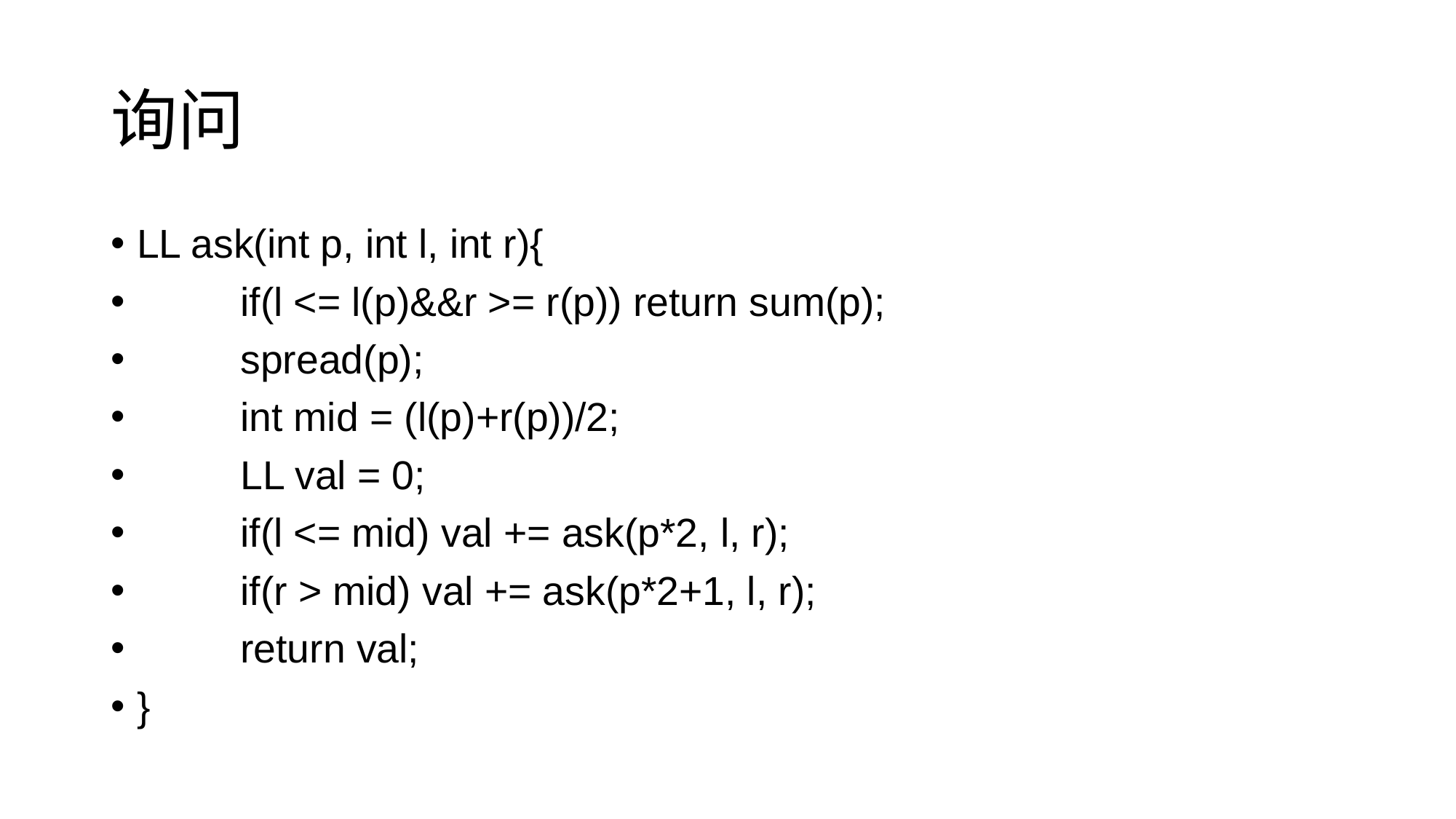

# 询问
LL ask(int p, int l, int r){
	if(l <= l(p)&&r >= r(p)) return sum(p);
	spread(p);
	int mid = (l(p)+r(p))/2;
	LL val = 0;
	if(l <= mid) val += ask(p*2, l, r);
	if(r > mid) val += ask(p*2+1, l, r);
	return val;
}